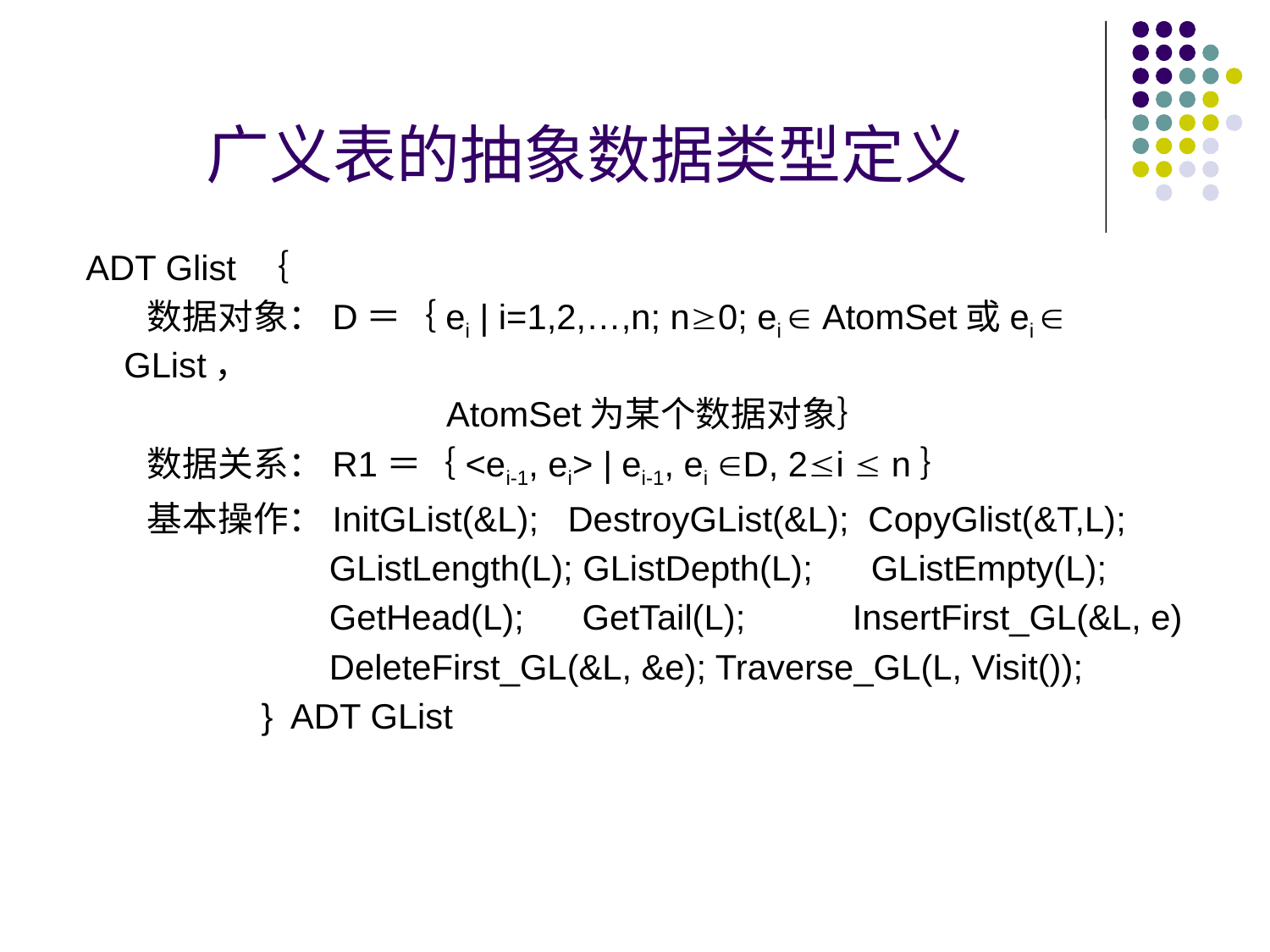

# 广义表的抽象数据类型定义
 ADT Glist ｛
        数据对象：D＝｛ei | i=1,2,…,n; n≥0; ei ∈ AtomSet或ei ∈ GList，
                                      AtomSet为某个数据对象｝
        数据关系：R1＝｛<ei-1, ei> | ei-1, ei ∈D, 2≤i ≤ n｝
        基本操作：InitGList(&L);   DestroyGList(&L);  CopyGlist(&T,L);
                          GListLength(L); GListDepth(L);      GListEmpty(L);
                          GetHead(L);      GetTail(L);           InsertFirst_GL(&L, e)
                          DeleteFirst_GL(&L, &e); Traverse_GL(L, Visit());
                   }  ADT GList